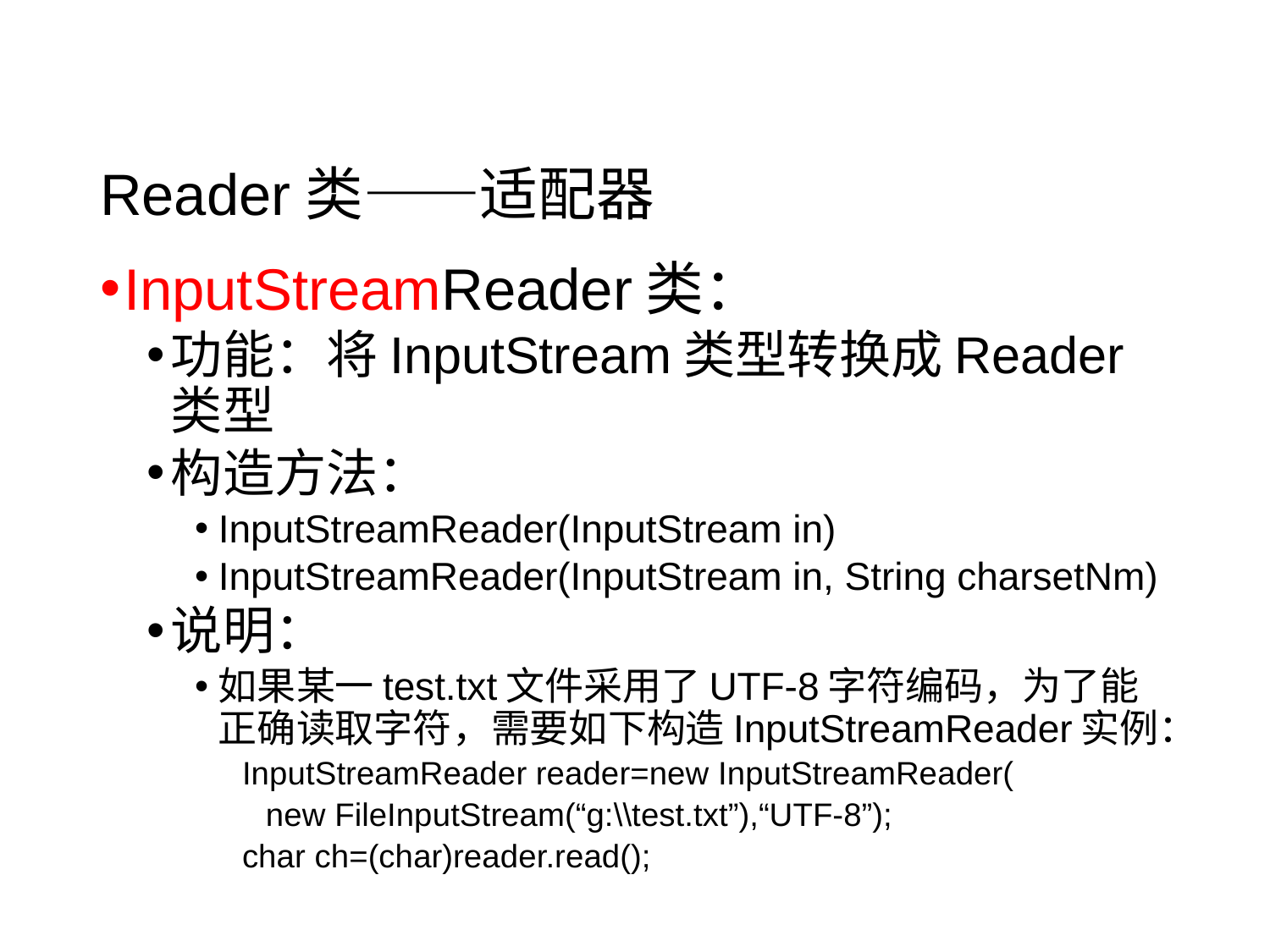

# Reader类——适配器
InputStreamReader类：
功能：将InputStream类型转换成Reader类型
构造方法：
InputStreamReader(InputStream in)
InputStreamReader(InputStream in, String charsetNm)
说明：
如果某一test.txt文件采用了UTF-8字符编码，为了能正确读取字符，需要如下构造InputStreamReader实例：
InputStreamReader reader=new InputStreamReader(
	new FileInputStream(“g:\\test.txt”),“UTF-8”);
char ch=(char)reader.read();